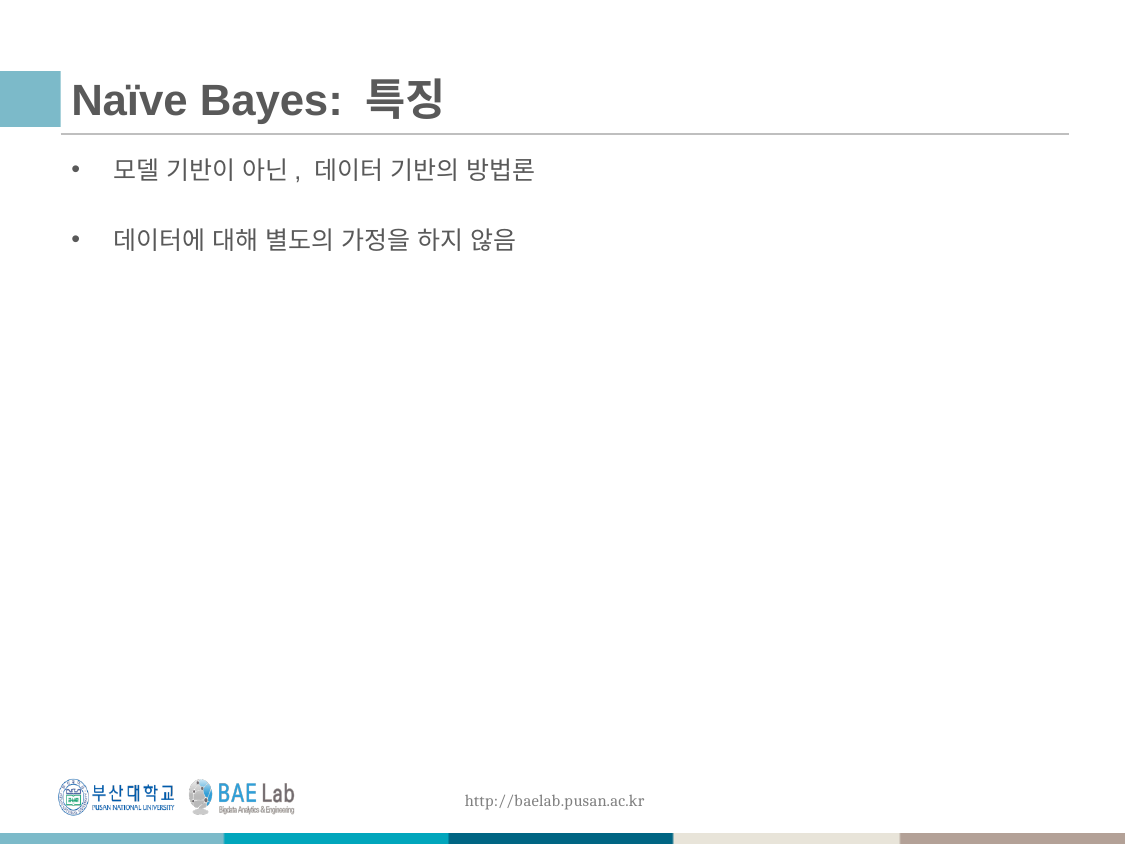

# Naïve Bayes: 특징
모델 기반이 아닌, 데이터 기반의 방법론

데이터에 대해 별도의 가정을 하지 않음